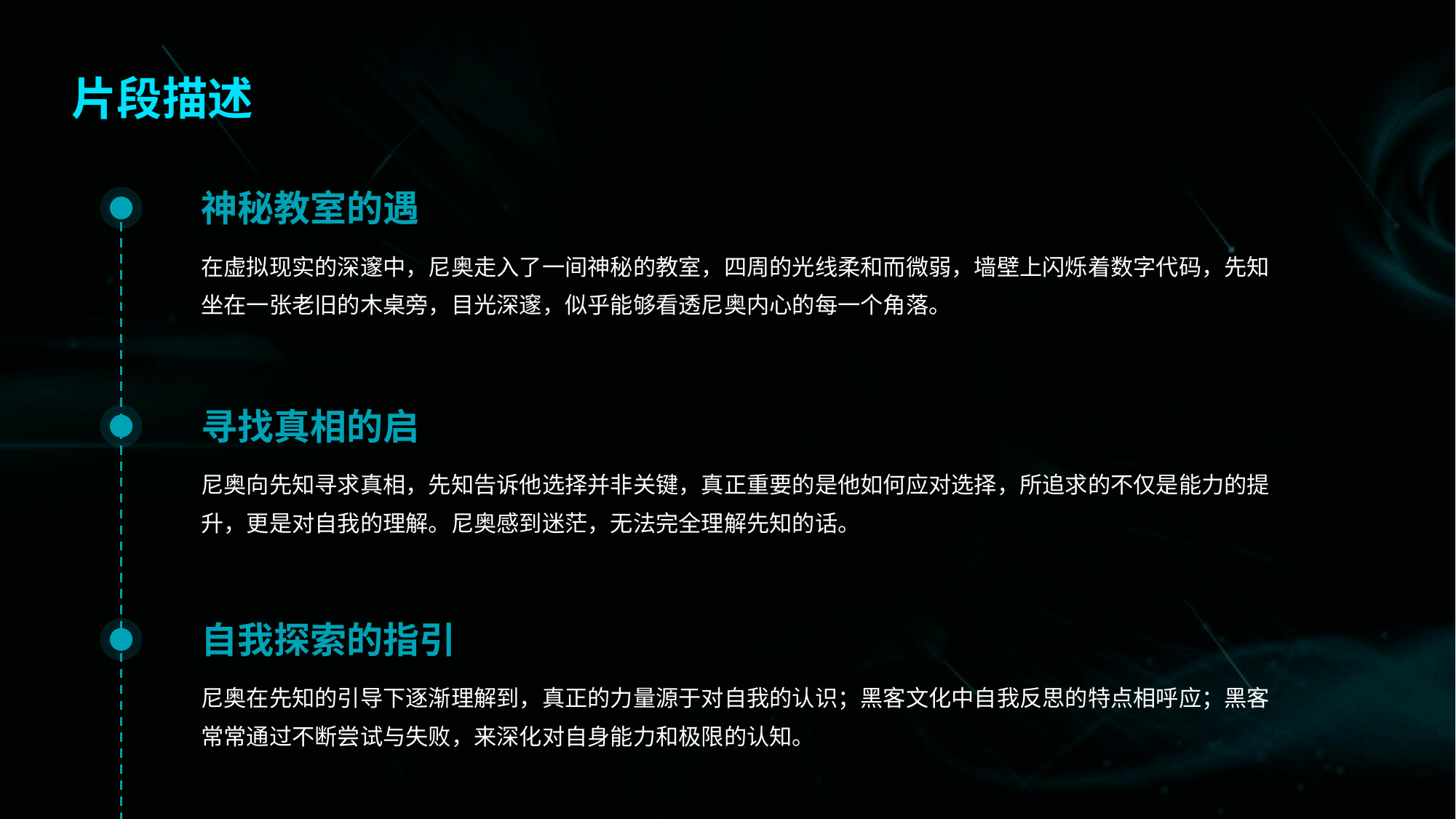

片段描述
神秘教室的遇

在虚拟现实的深邃中，尼奥走入了一间神秘的教室，四周的光线柔和而微弱，墙壁上闪烁着数字代码，先知坐在一张老旧的木桌旁，目光深邃，似乎能够看透尼奥内心的每一个角落。
寻找真相的启

尼奥向先知寻求真相，先知告诉他选择并非关键，真正重要的是他如何应对选择，所追求的不仅是能力的提升，更是对自我的理解。尼奥感到迷茫，无法完全理解先知的话。
自我探索的指引

尼奥在先知的引导下逐渐理解到，真正的力量源于对自我的认识；黑客文化中自我反思的特点相呼应；黑客常常通过不断尝试与失败，来深化对自身能力和极限的认知。